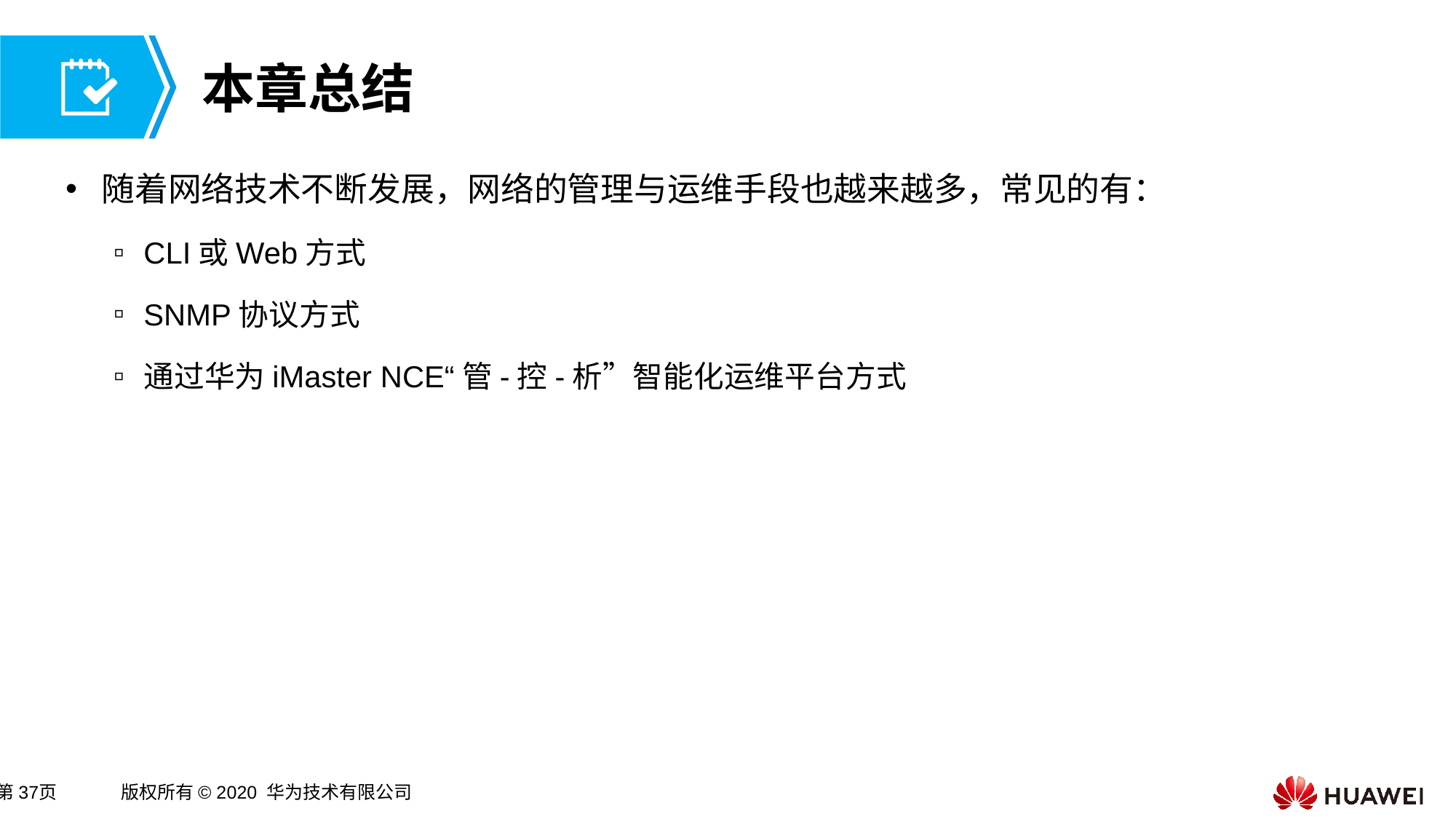

随着网络技术不断发展，网络的管理与运维手段也越来越多，常见的有：
CLI或Web方式
SNMP协议方式
通过华为iMaster NCE“管-控-析”智能化运维平台方式